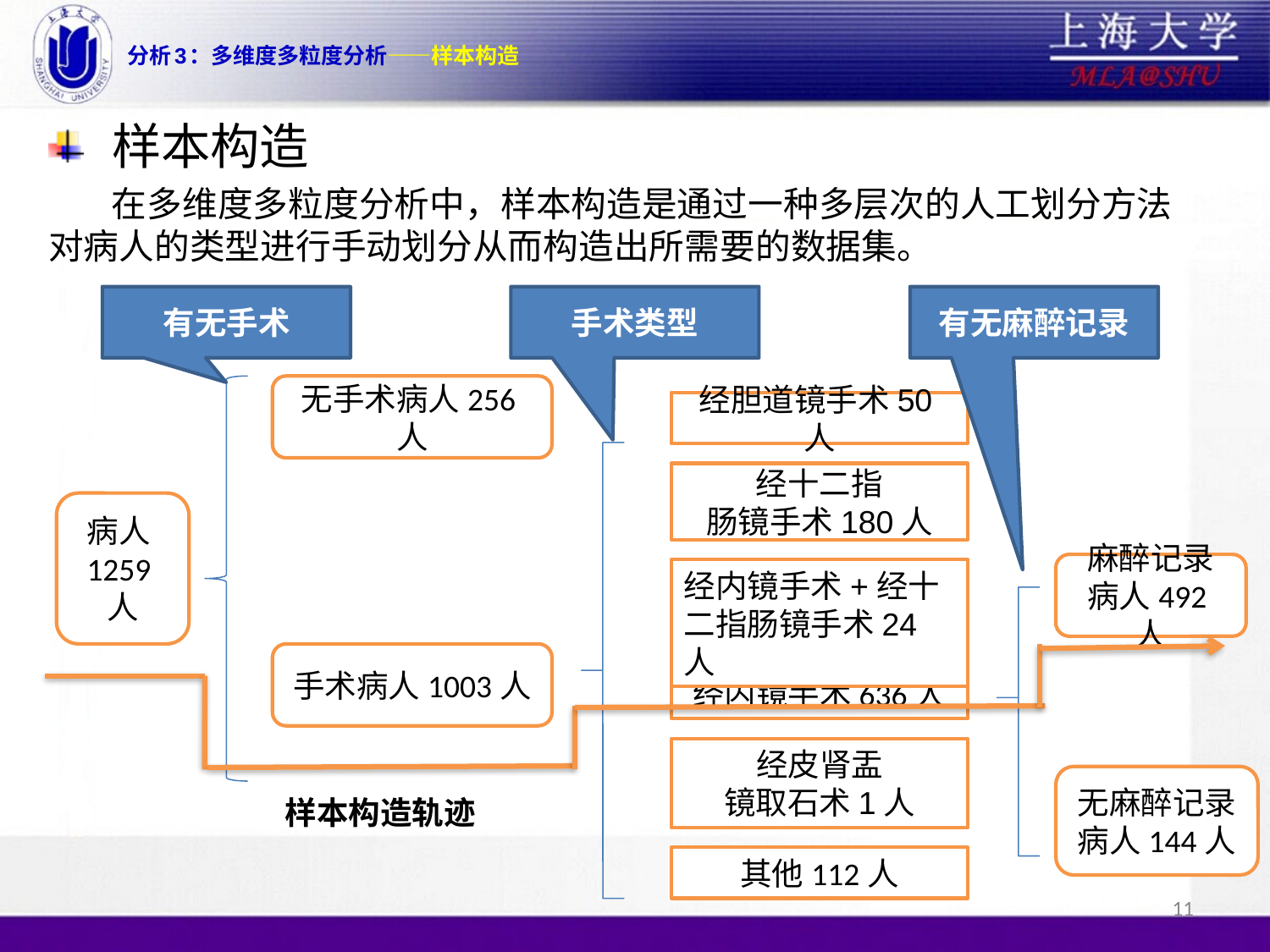

# 分析3：多维度多粒度分析——样本构造
样本构造
       在多维度多粒度分析中，样本构造是通过一种多层次的人工划分方法对病人的类型进行手动划分从而构造出所需要的数据集。

有无手术

手术类型

有无麻醉记录

无手术病人256人
经胆道镜手术50人
经十二指
肠镜手术180人
经内镜手术+经十二指肠镜手术24人
经内镜手术636人

经皮肾盂
镜取石术1人

其他112人

病人1259人
麻醉记录病人492人

手术病人1003人
无麻醉记录病人144人
样本构造轨迹
11